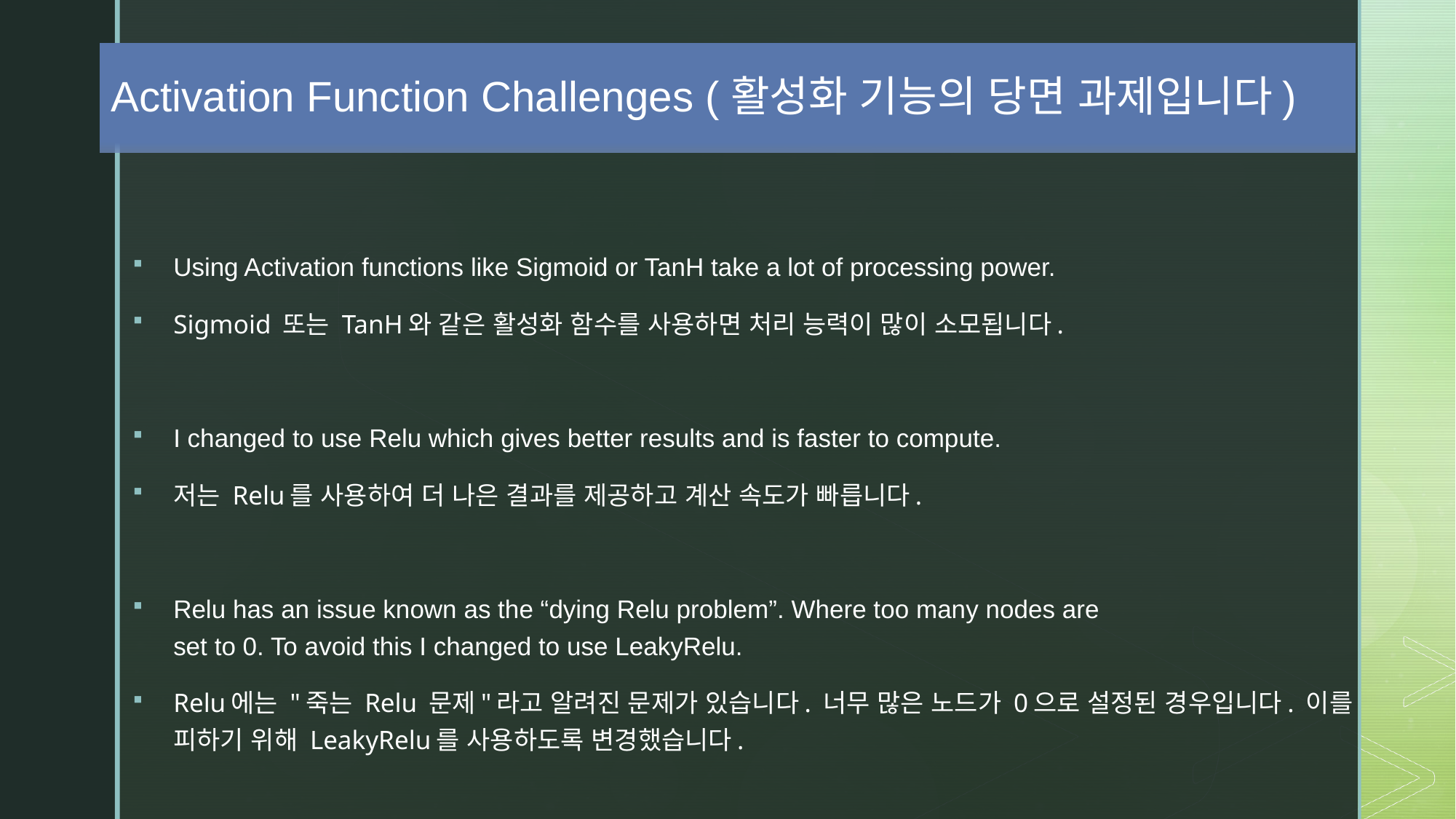

# Activation Function Challenges (활성화 기능의 당면 과제입니다)
Using Activation functions like Sigmoid or TanH take a lot of processing power.
Sigmoid 또는 TanH와 같은 활성화 함수를 사용하면 처리 능력이 많이 소모됩니다.

I changed to use Relu which gives better results and is faster to compute.
저는 Relu를 사용하여 더 나은 결과를 제공하고 계산 속도가 빠릅니다.

Relu has an issue known as the “dying Relu problem”. Where too many nodes are
set to 0. To avoid this I changed to use LeakyRelu.
Relu에는 "죽는 Relu 문제"라고 알려진 문제가 있습니다. 너무 많은 노드가 0으로 설정된 경우입니다. 이를 피하기 위해 LeakyRelu를 사용하도록 변경했습니다.